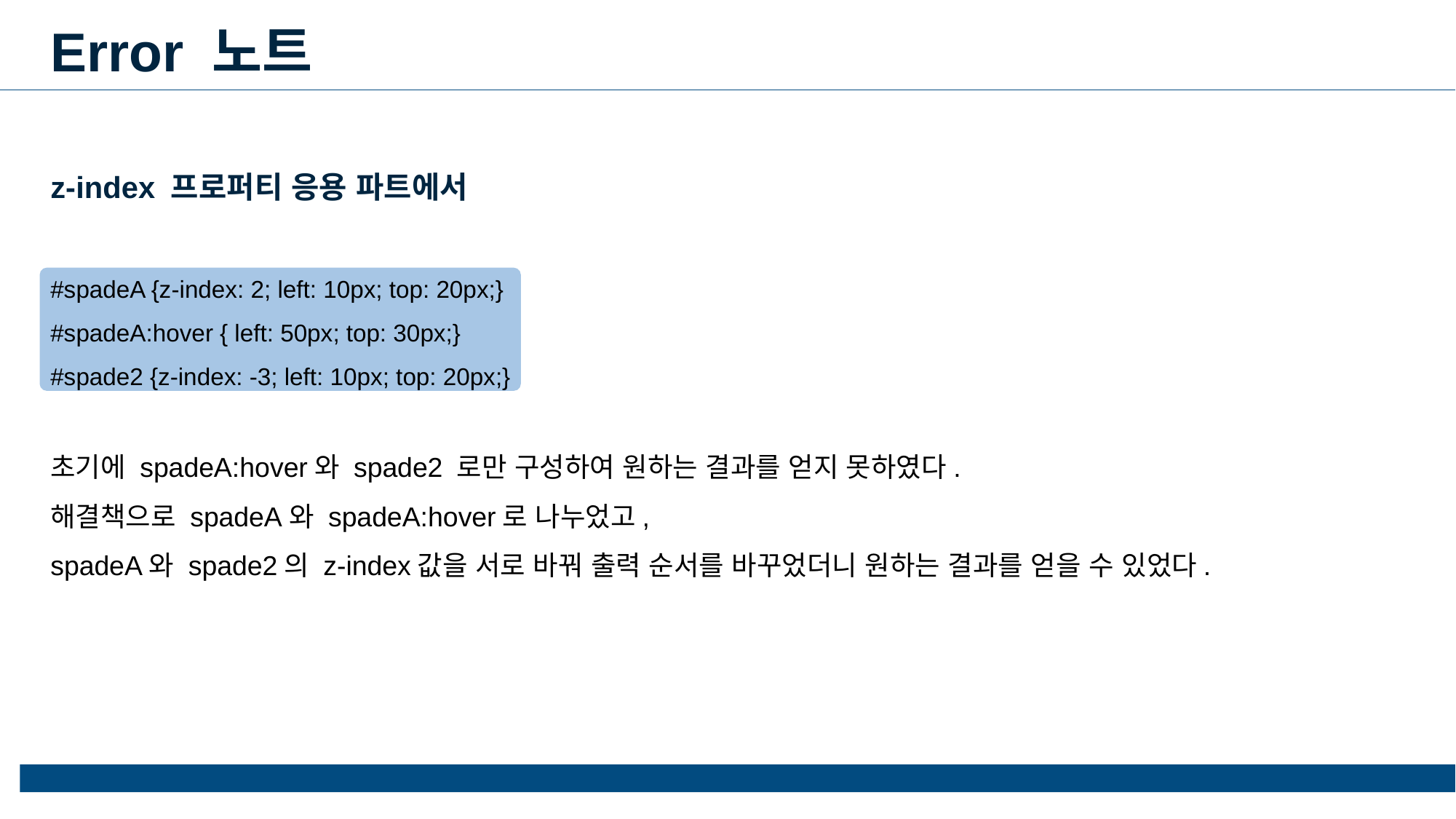

Error 노트
z-index 프로퍼티 응용 파트에서

#spadeA {z-index: 2; left: 10px; top: 20px;}
#spadeA:hover { left: 50px; top: 30px;}
#spade2 {z-index: -3; left: 10px; top: 20px;}

초기에 spadeA:hover와 spade2 로만 구성하여 원하는 결과를 얻지 못하였다.
해결책으로 spadeA와 spadeA:hover로 나누었고,
spadeA와 spade2의 z-index값을 서로 바꿔 출력 순서를 바꾸었더니 원하는 결과를 얻을 수 있었다.